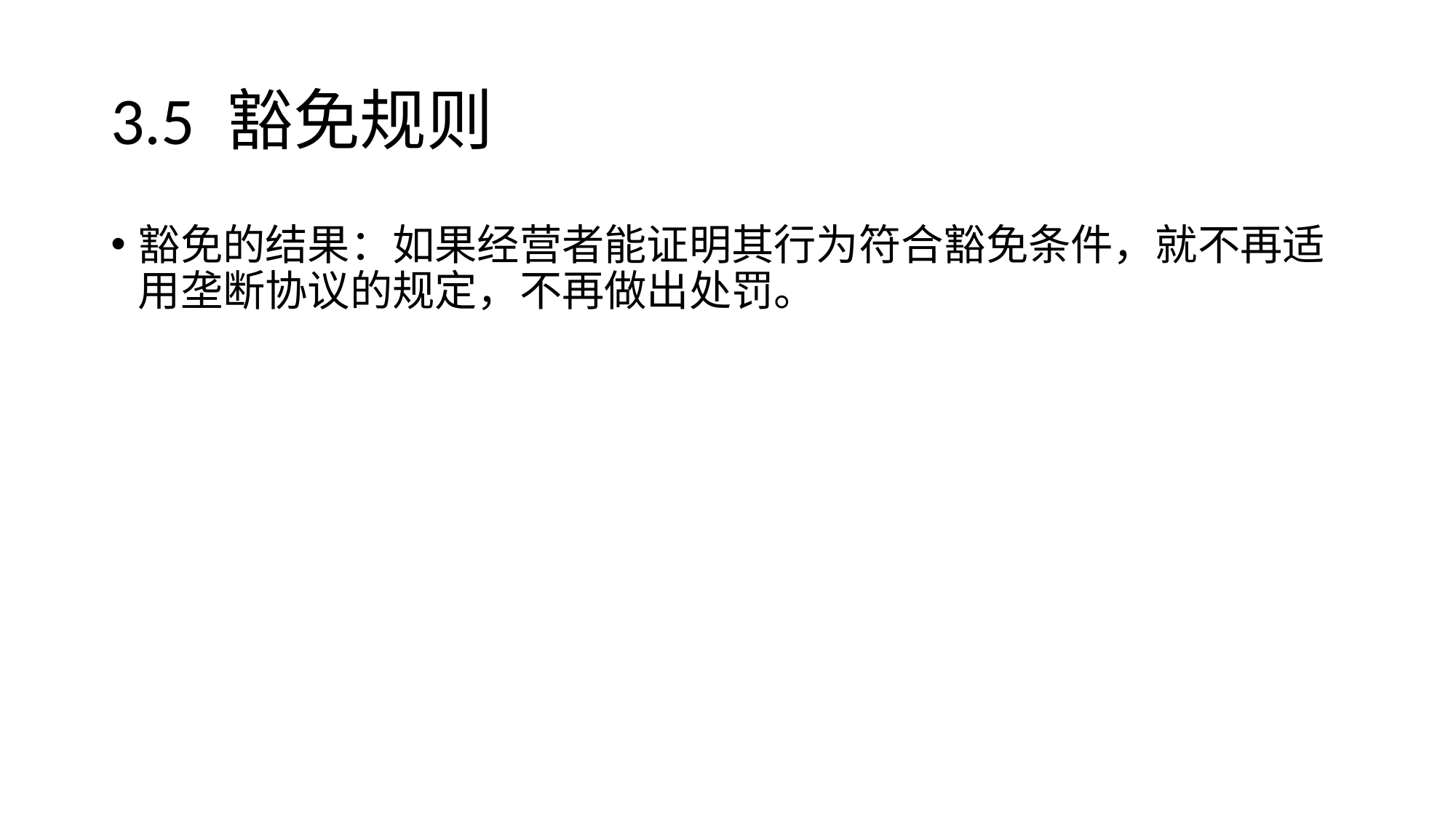

# 3.5 豁免规则
豁免的结果：如果经营者能证明其行为符合豁免条件，就不再适用垄断协议的规定，不再做出处罚。